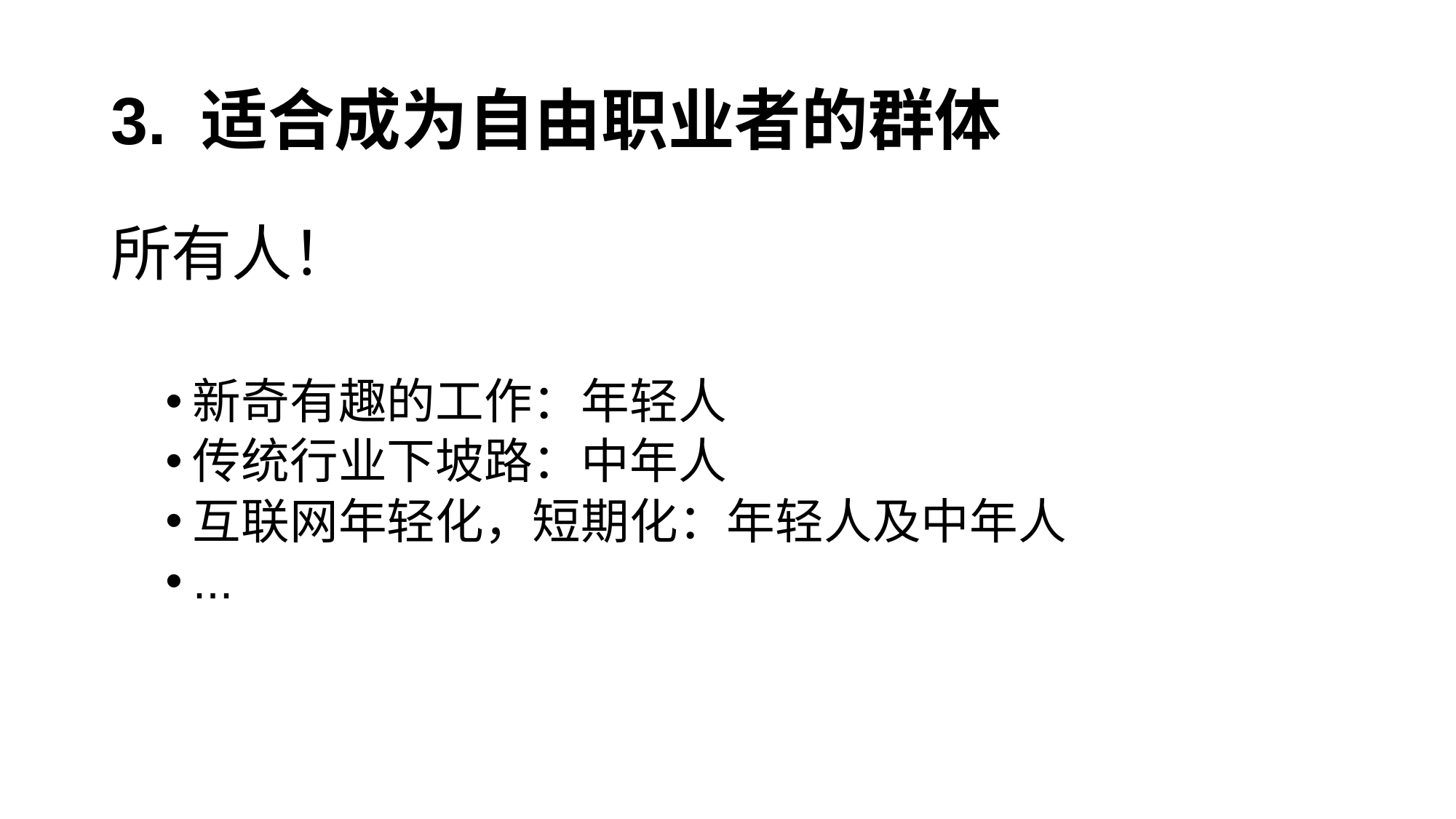

# 3. 适合成为自由职业者的群体
所有人！

新奇有趣的工作：年轻人
传统行业下坡路：中年人
互联网年轻化，短期化：年轻人及中年人
...